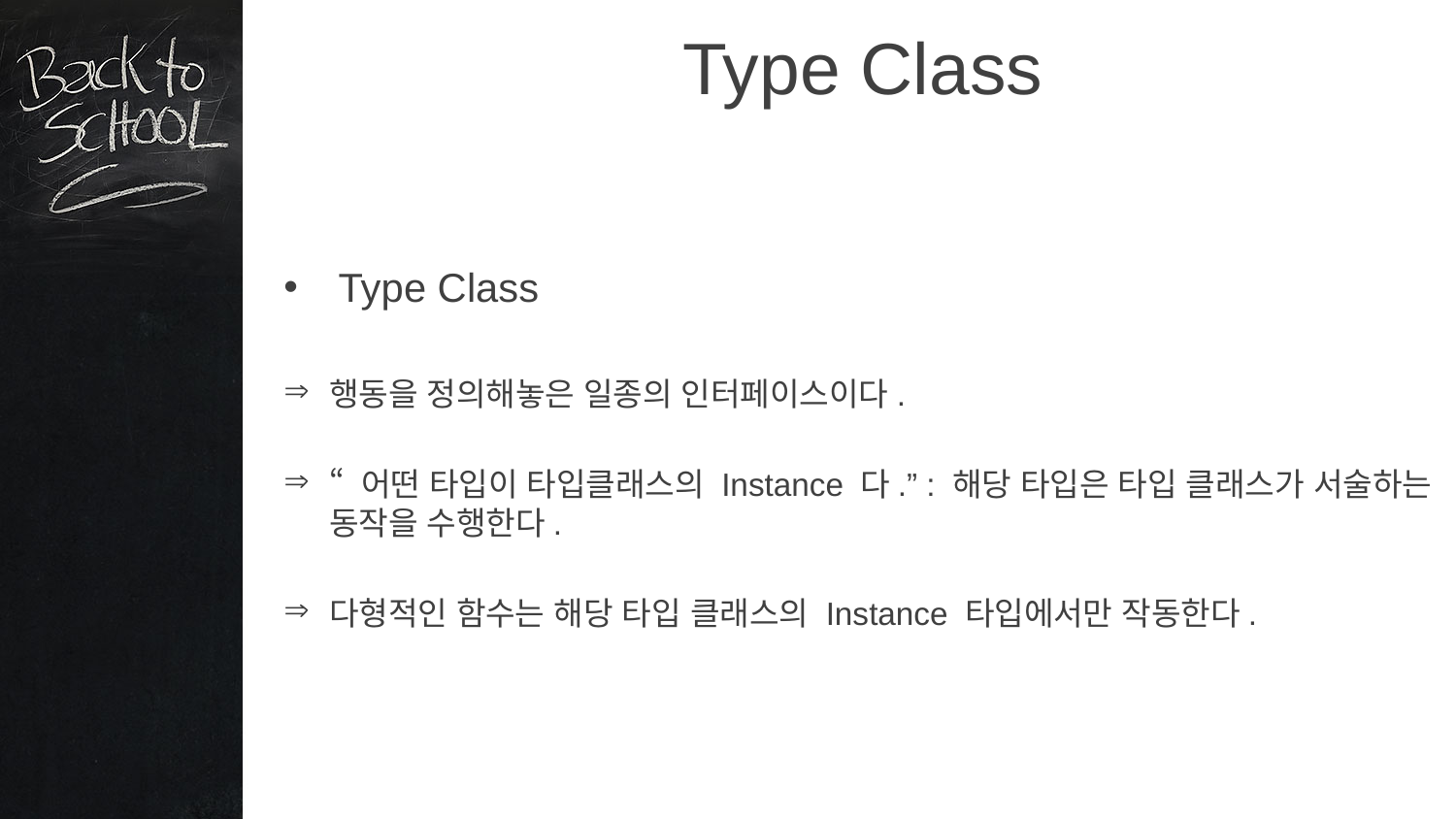

Type Class
Type Class

행동을 정의해놓은 일종의 인터페이스이다.

“ 어떤 타입이 타입클래스의 Instance 다.” : 해당 타입은 타입 클래스가 서술하는 동작을 수행한다.

다형적인 함수는 해당 타입 클래스의 Instance 타입에서만 작동한다.